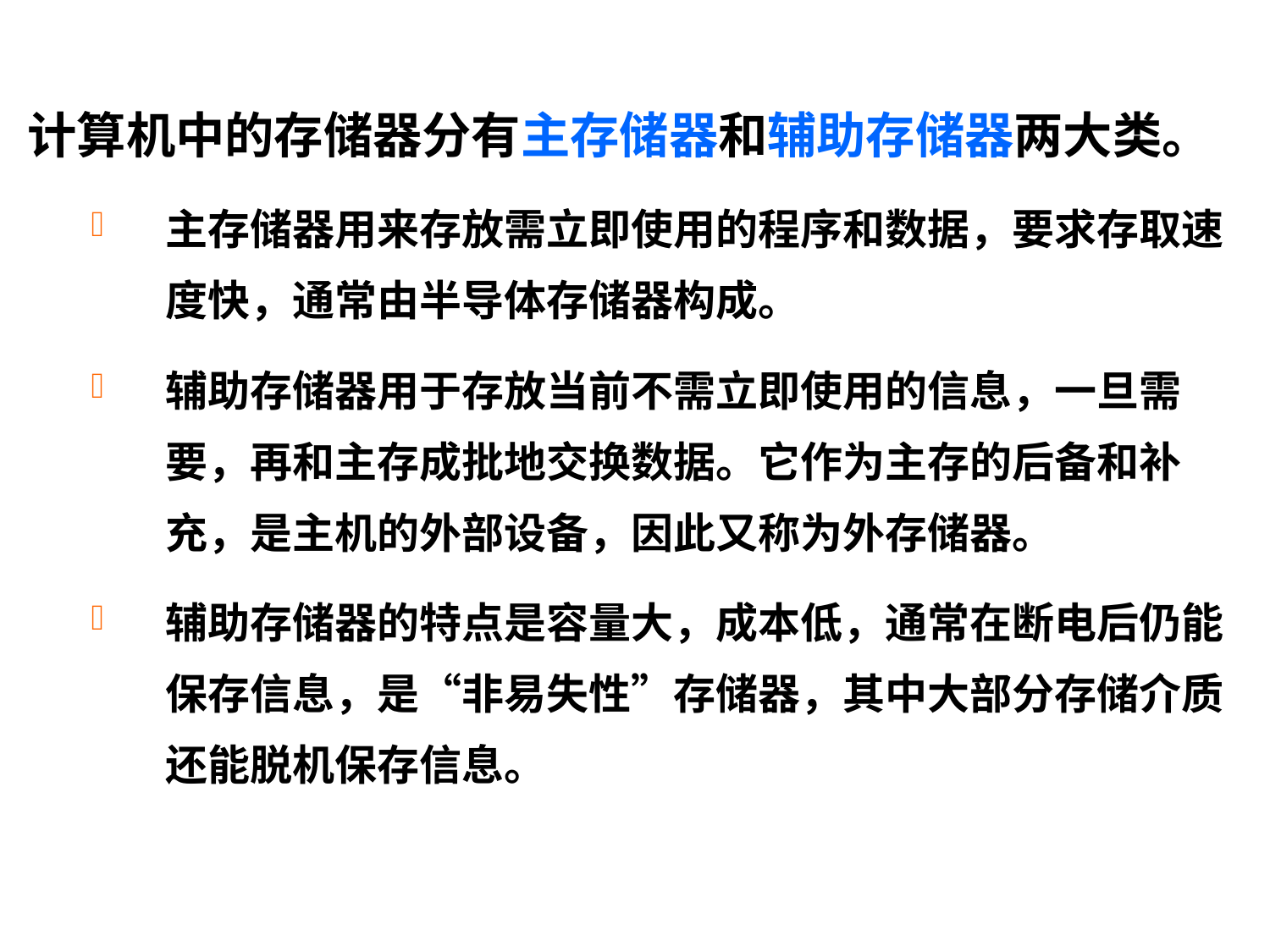

计算机中的存储器分有主存储器和辅助存储器两大类。
主存储器用来存放需立即使用的程序和数据，要求存取速度快，通常由半导体存储器构成。
辅助存储器用于存放当前不需立即使用的信息，一旦需要，再和主存成批地交换数据。它作为主存的后备和补充，是主机的外部设备，因此又称为外存储器。
辅助存储器的特点是容量大，成本低，通常在断电后仍能保存信息，是“非易失性”存储器，其中大部分存储介质还能脱机保存信息。